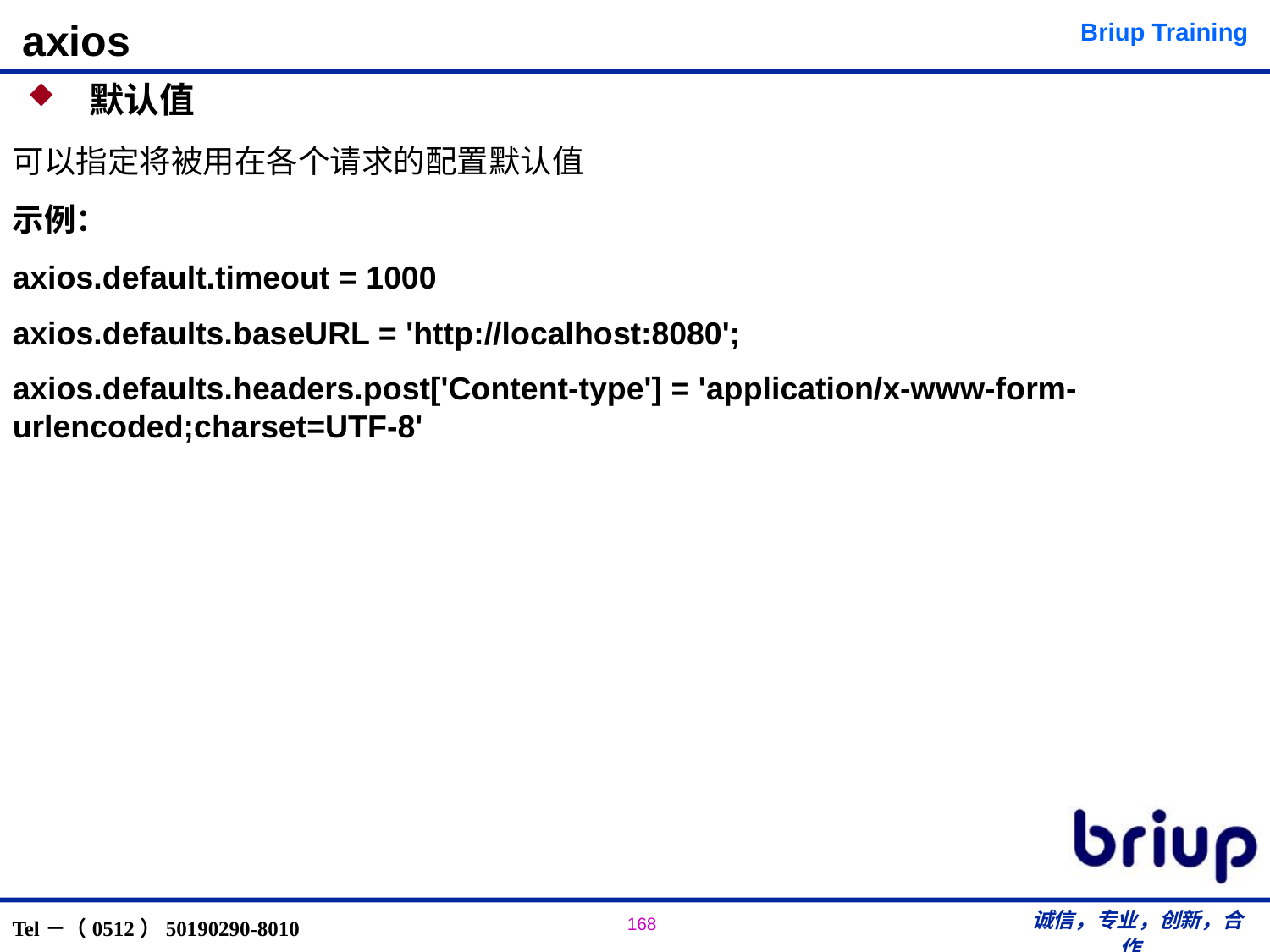

# axios
 默认值
可以指定将被用在各个请求的配置默认值
示例：
axios.default.timeout = 1000
axios.defaults.baseURL = 'http://localhost:8080';
axios.defaults.headers.post['Content-type'] = 'application/x-www-form-urlencoded;charset=UTF-8'